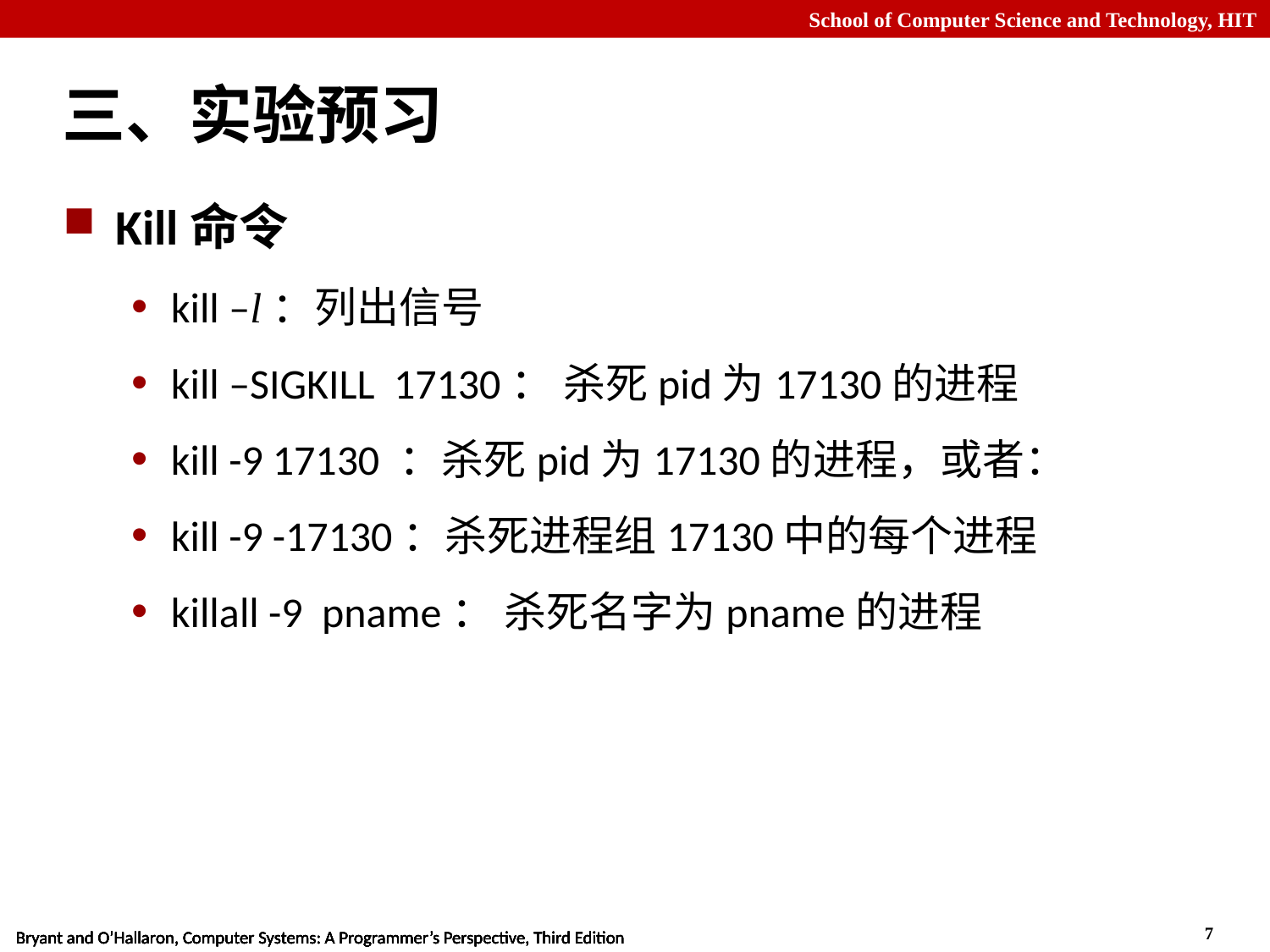

# 三、实验预习
Kill命令
kill –l：列出信号
kill –SIGKILL  17130： 杀死pid为17130的进程
kill -9 17130 ：杀死pid为17130的进程，或者：
kill -9 -17130：杀死进程组17130中的每个进程
killall -9  pname： 杀死名字为pname的进程